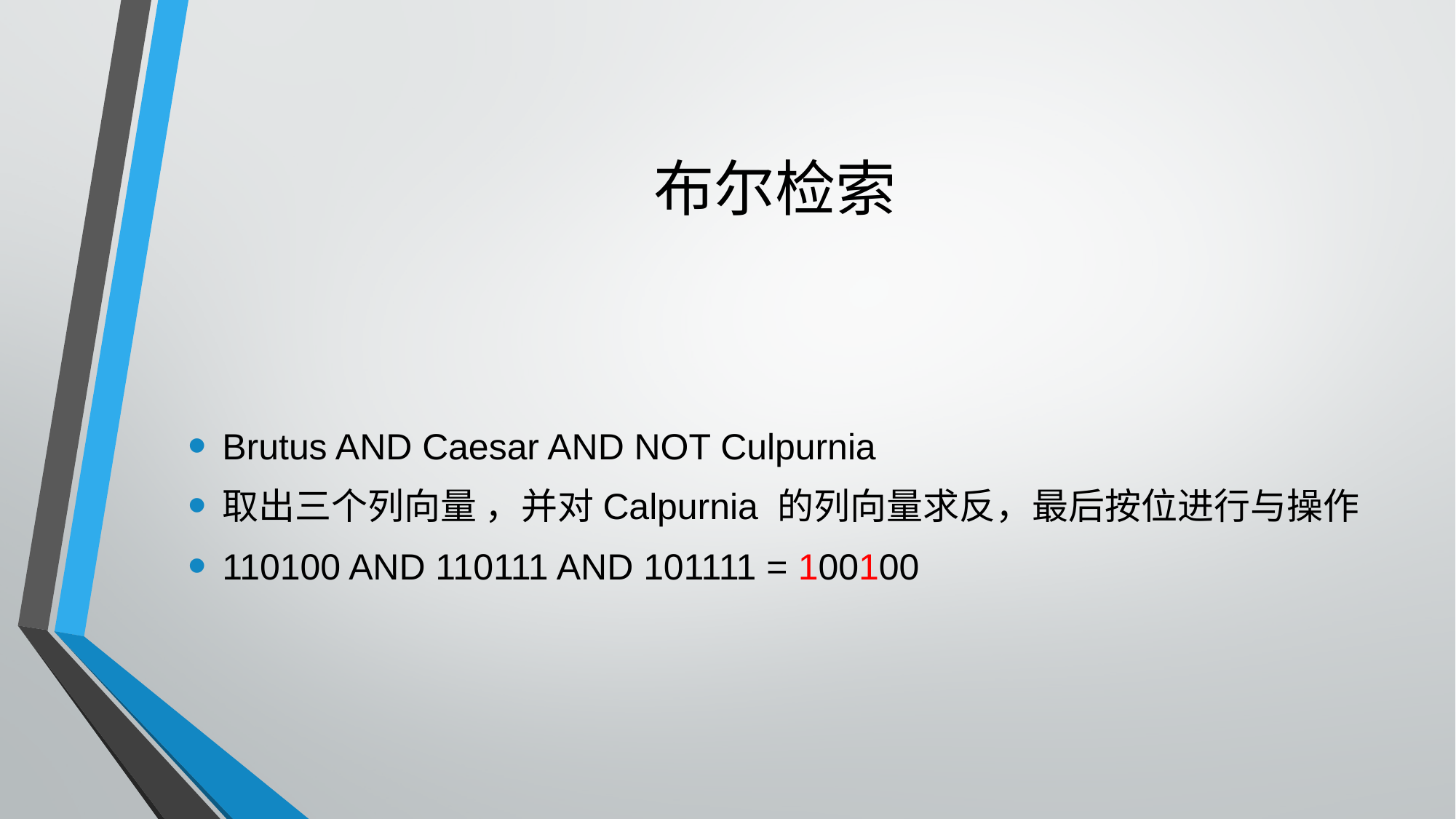

# 布尔检索
Brutus AND Caesar AND NOT Culpurnia
取出三个列向量 ，并对Calpurnia 的列向量求反，最后按位进行与操作
110100 AND 110111 AND 101111 = 100100